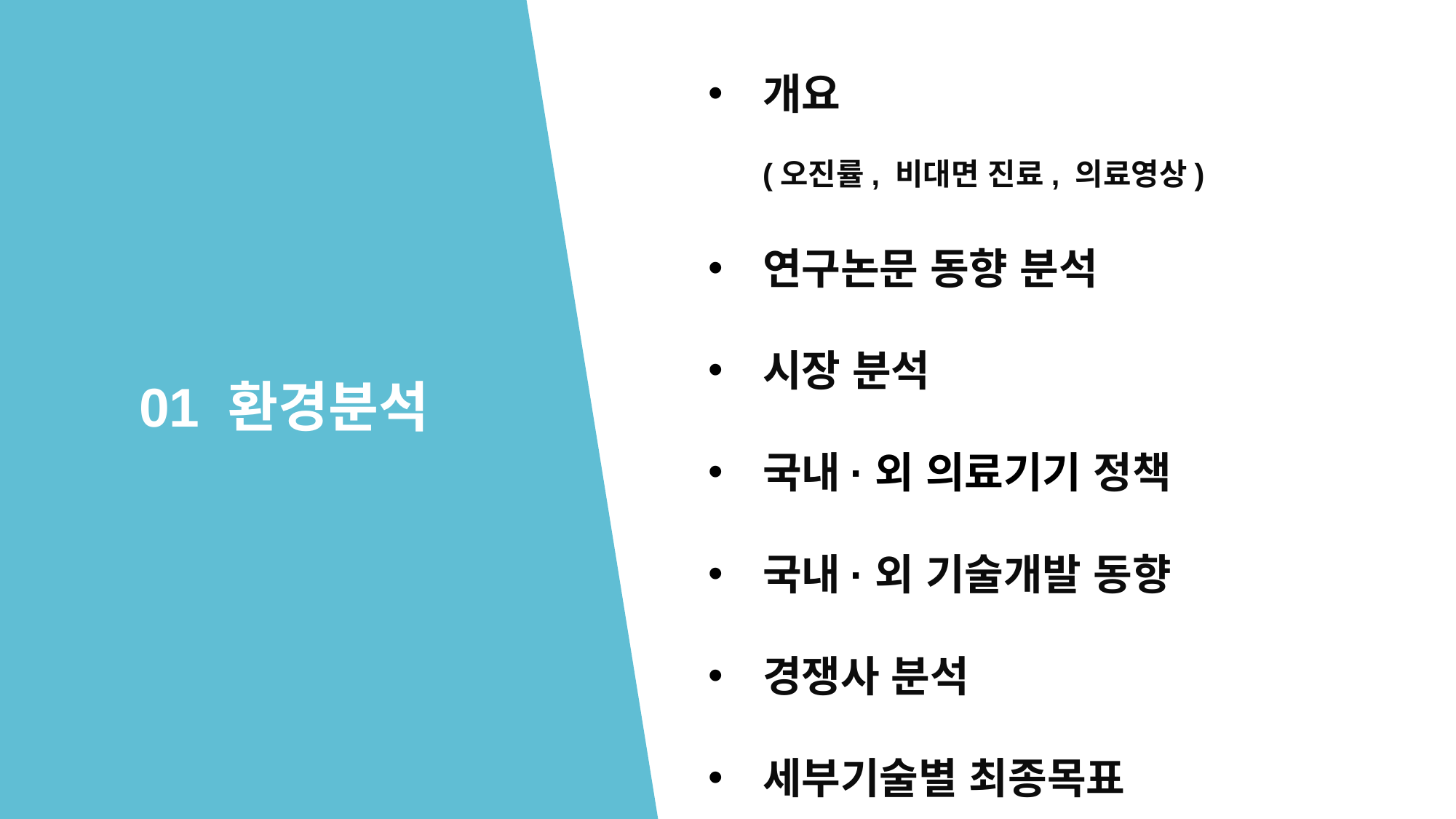

개요
(오진률, 비대면 진료, 의료영상)
연구논문 동향 분석
시장 분석
국내·외 의료기기 정책
국내·외 기술개발 동향
경쟁사 분석
세부기술별 최종목표

01 환경분석